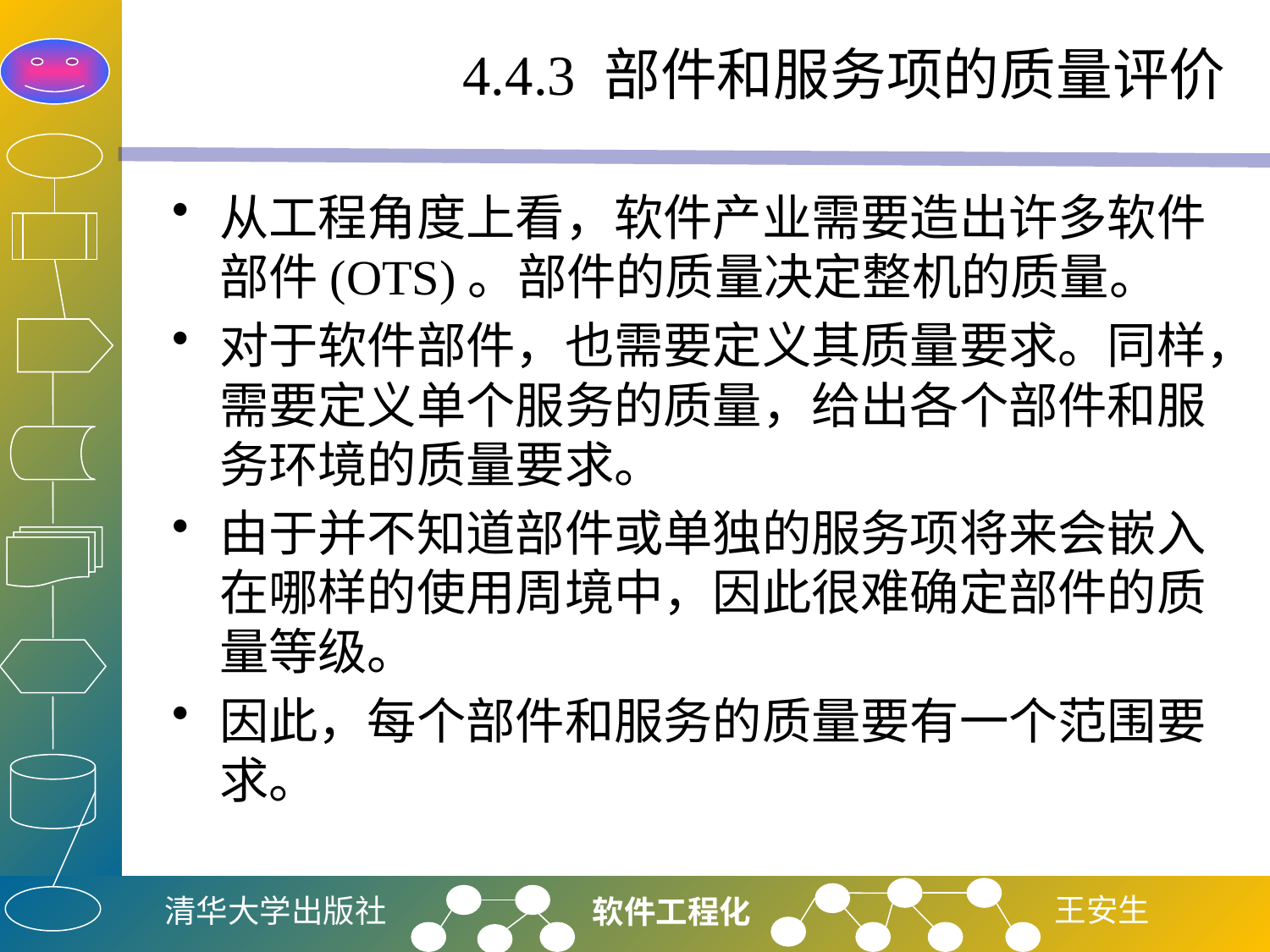

# 4.4.3 部件和服务项的质量评价
从工程角度上看，软件产业需要造出许多软件部件(OTS)。部件的质量决定整机的质量。
对于软件部件，也需要定义其质量要求。同样，需要定义单个服务的质量，给出各个部件和服务环境的质量要求。
由于并不知道部件或单独的服务项将来会嵌入在哪样的使用周境中，因此很难确定部件的质量等级。
因此，每个部件和服务的质量要有一个范围要求。